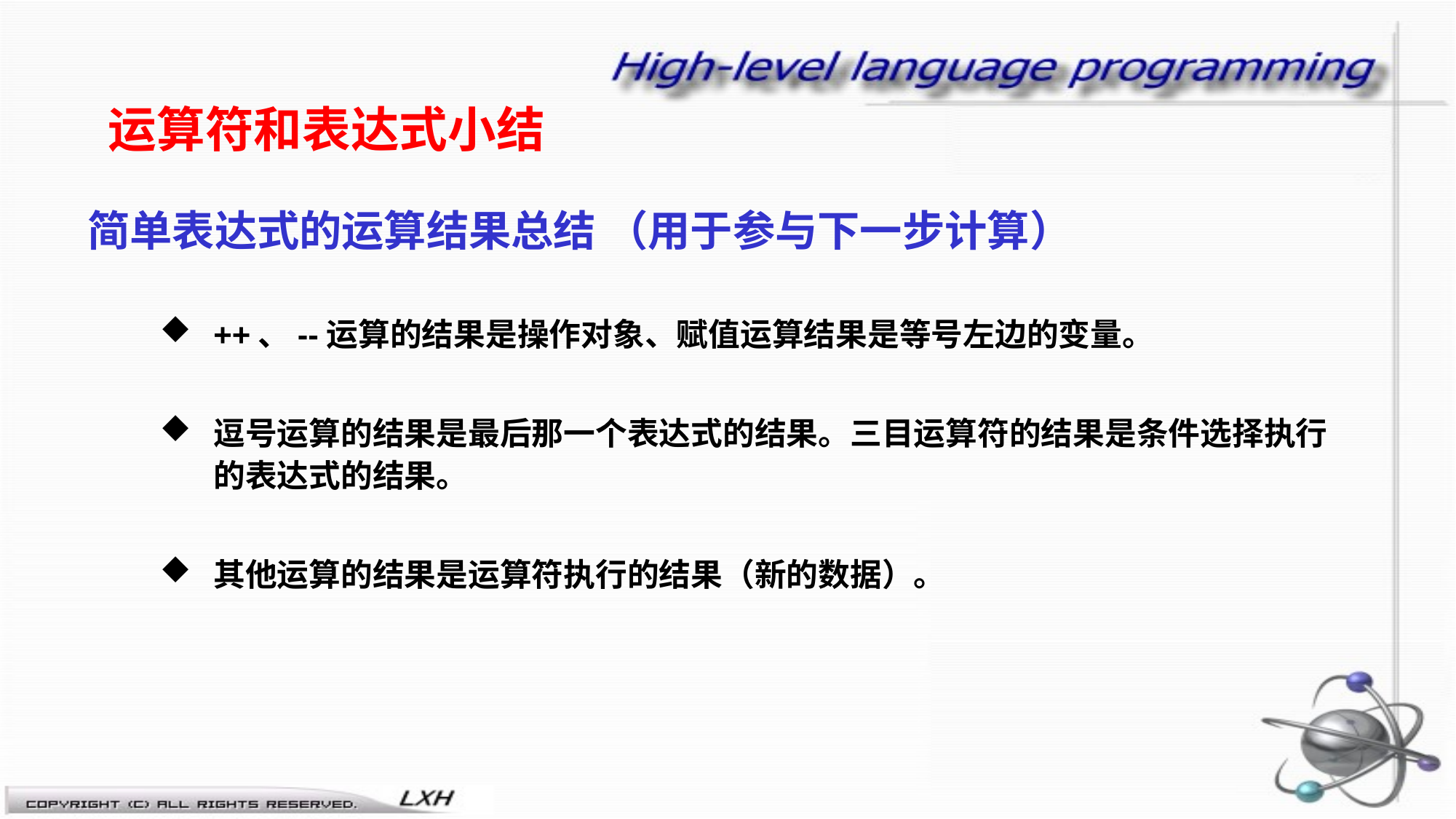

运算符和表达式小结
# 简单表达式的运算结果总结 （用于参与下一步计算）
++、--运算的结果是操作对象、赋值运算结果是等号左边的变量。

逗号运算的结果是最后那一个表达式的结果。三目运算符的结果是条件选择执行的表达式的结果。

其他运算的结果是运算符执行的结果（新的数据）。